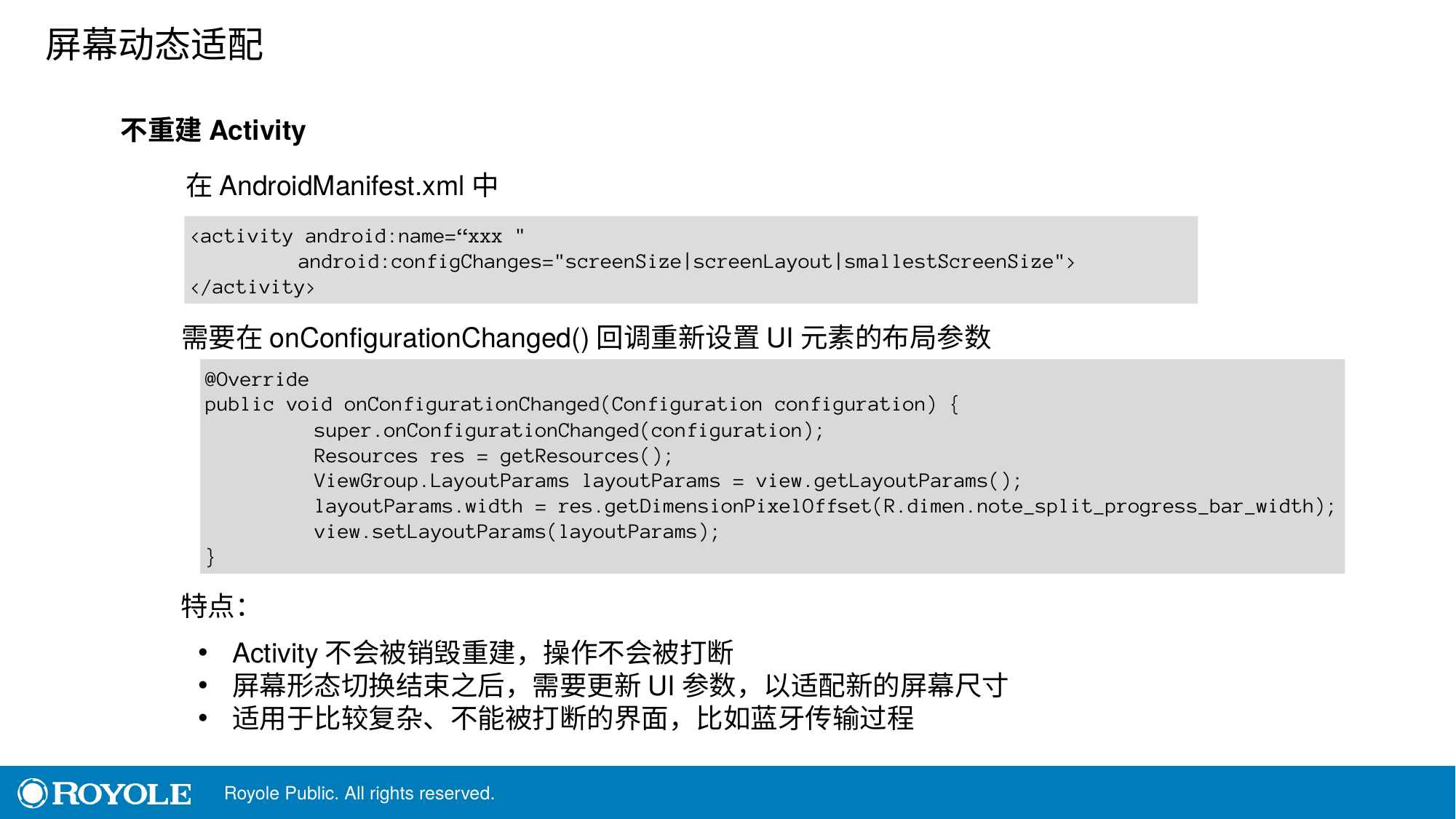

屏幕动态适配
不重建Activity
在AndroidManifest.xml中
<activity android:name=“xxx "
	android:configChanges="screenSize|screenLayout|smallestScreenSize">
</activity>
需要在onConfigurationChanged()回调重新设置UI元素的布局参数
@Override
public void onConfigurationChanged(Configuration configuration) {
	super.onConfigurationChanged(configuration);
	Resources res = getResources();
	ViewGroup.LayoutParams layoutParams = view.getLayoutParams();
	layoutParams.width = res.getDimensionPixelOffset(R.dimen.note_split_progress_bar_width);
	view.setLayoutParams(layoutParams);
}
特点：
Activity不会被销毁重建，操作不会被打断
屏幕形态切换结束之后，需要更新UI参数，以适配新的屏幕尺寸
适用于比较复杂、不能被打断的界面，比如蓝牙传输过程